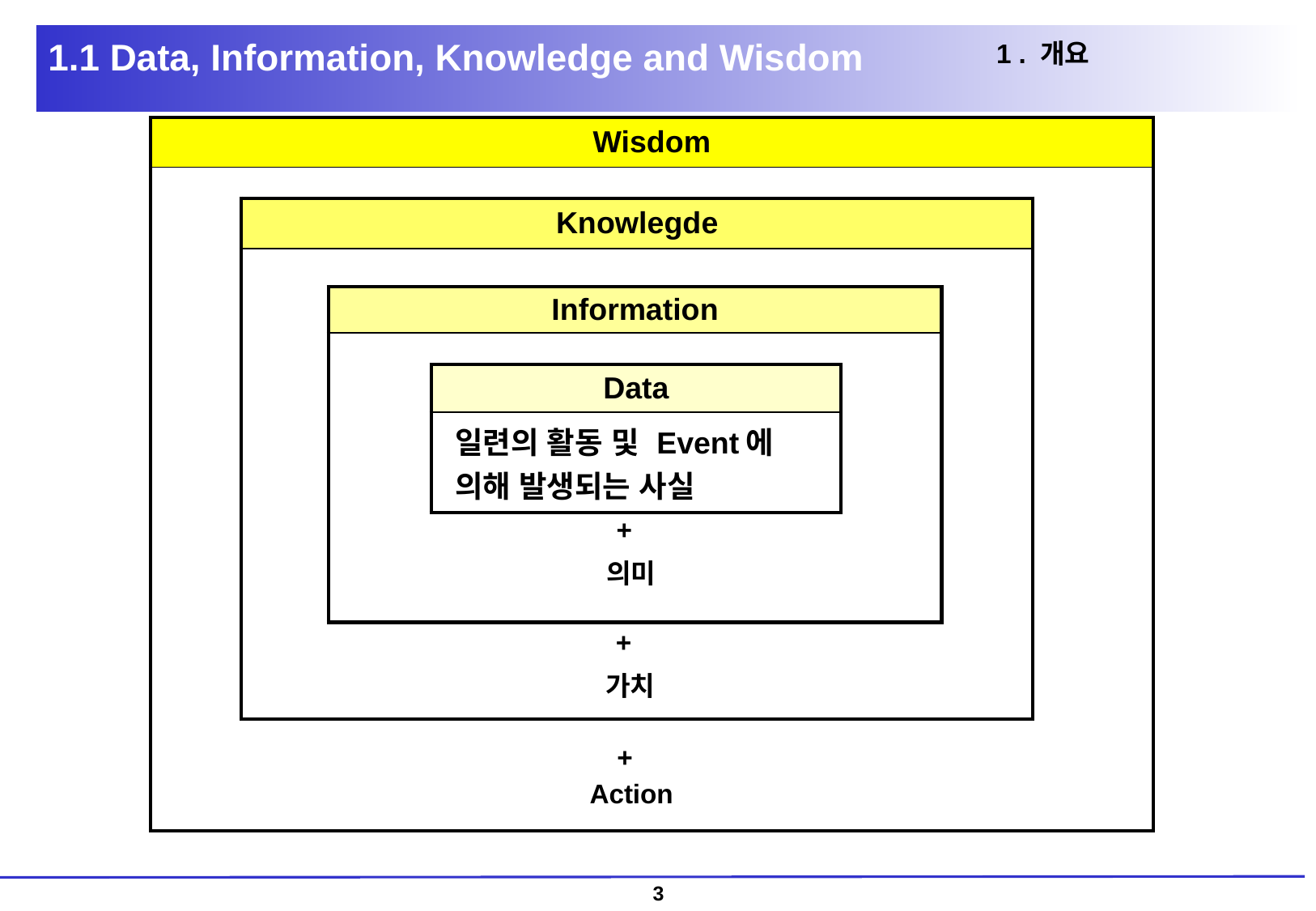

1 . 개요
1.1 Data, Information, Knowledge and Wisdom
| Wisdom |
| --- |
|  |

| Knowlegde |
| --- |
|  |
| Information |
| --- |
|  |
| Data |
| --- |
| 일련의 활동 및 Event에 의해 발생되는 사실 |
+
의미
+
가치
+
Action